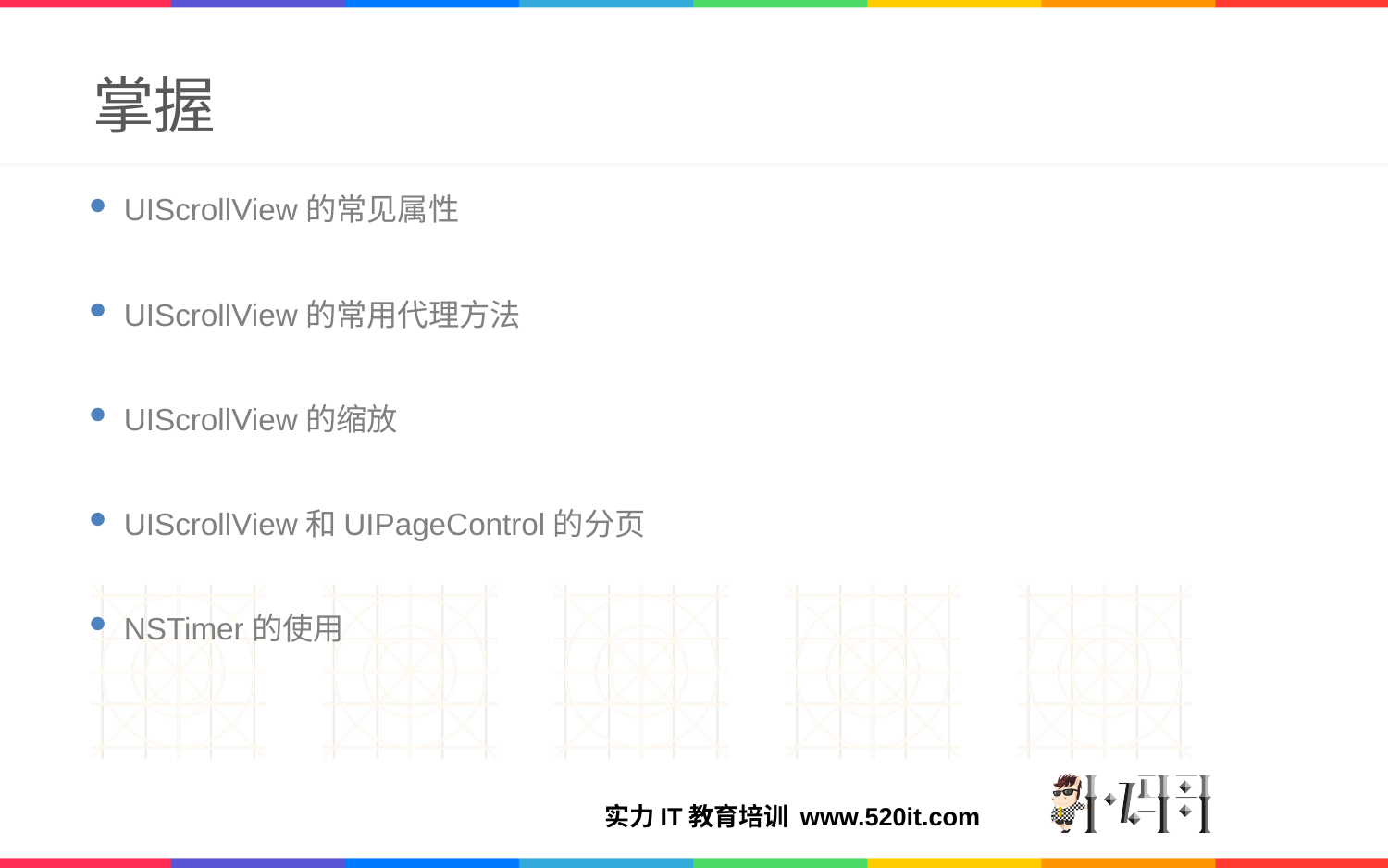

# 掌握
UIScrollView的常见属性

UIScrollView的常用代理方法

UIScrollView的缩放

UIScrollView和UIPageControl的分页

NSTimer的使用